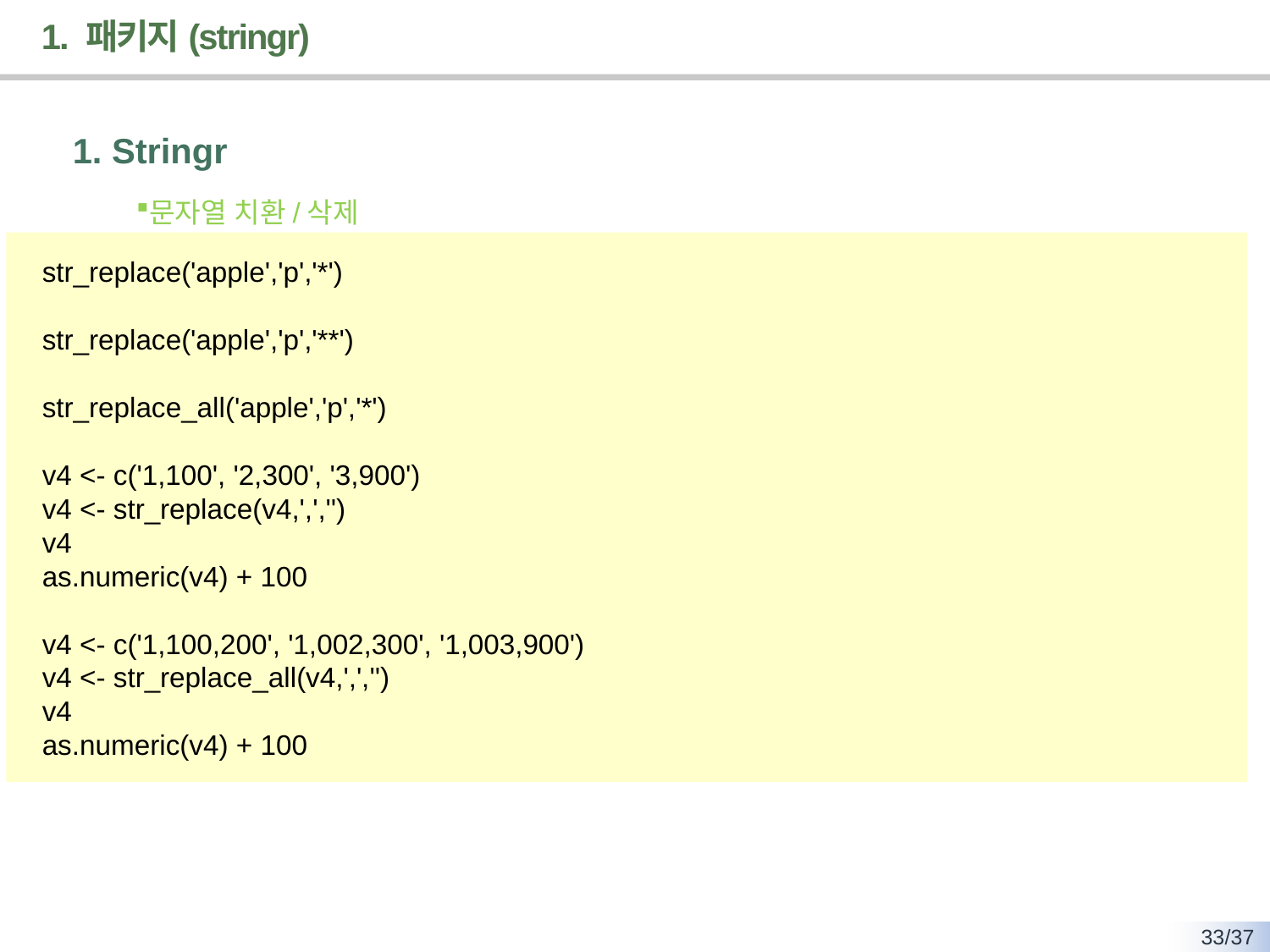

# 1. 패키지(stringr)
1. Stringr
문자열 치환/삭제

str_replace('apple','p','*')

str_replace('apple','p','**')

str_replace_all('apple','p','*')

v4 <- c('1,100', '2,300', '3,900')
v4 <- str_replace(v4,',','')
v4
as.numeric(v4) + 100

v4 <- c('1,100,200', '1,002,300', '1,003,900')
v4 <- str_replace_all(v4,',','')
v4
as.numeric(v4) + 100